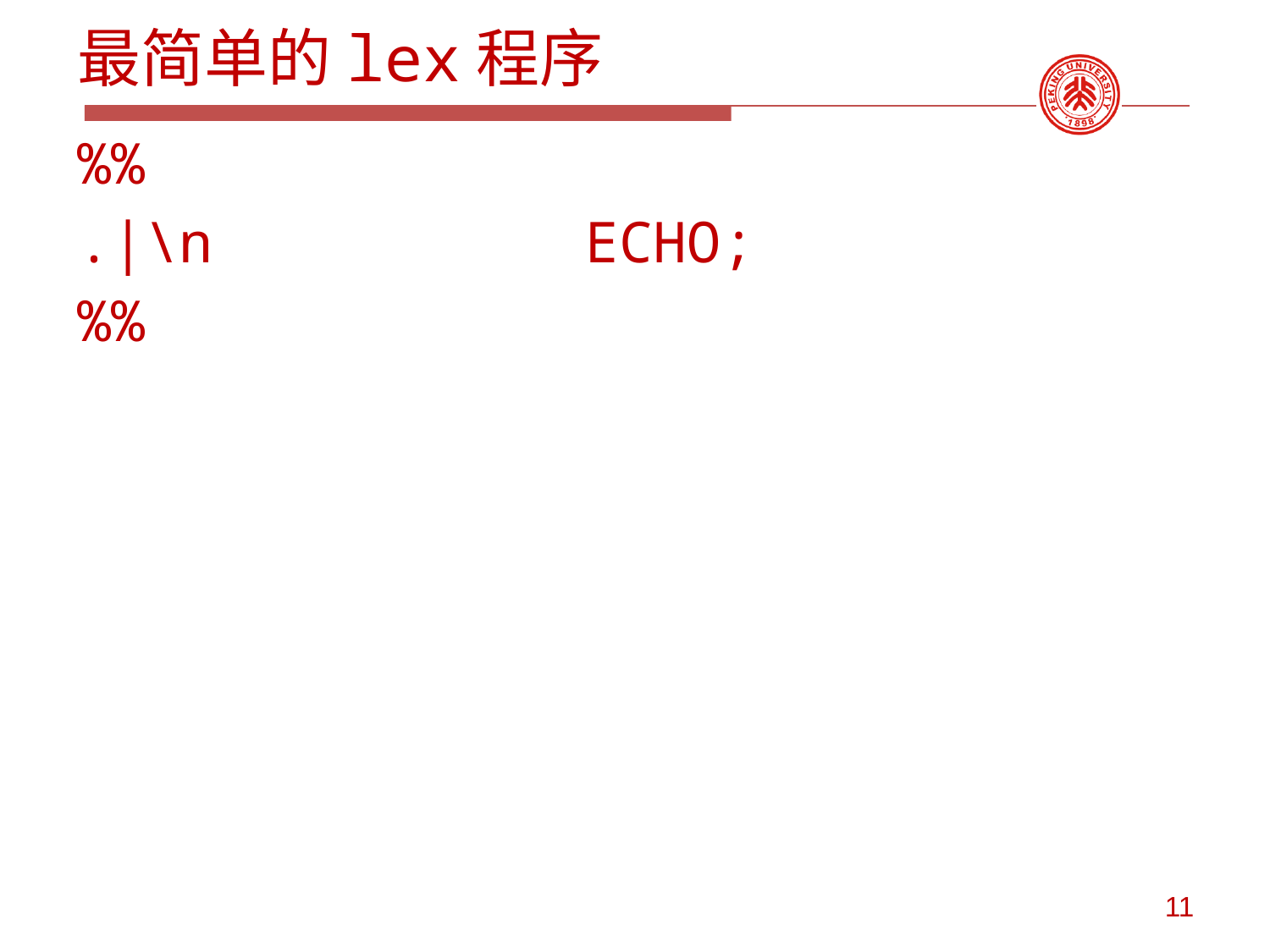

# 最简单的lex程序
%%
.|\n			ECHO;
%%
11